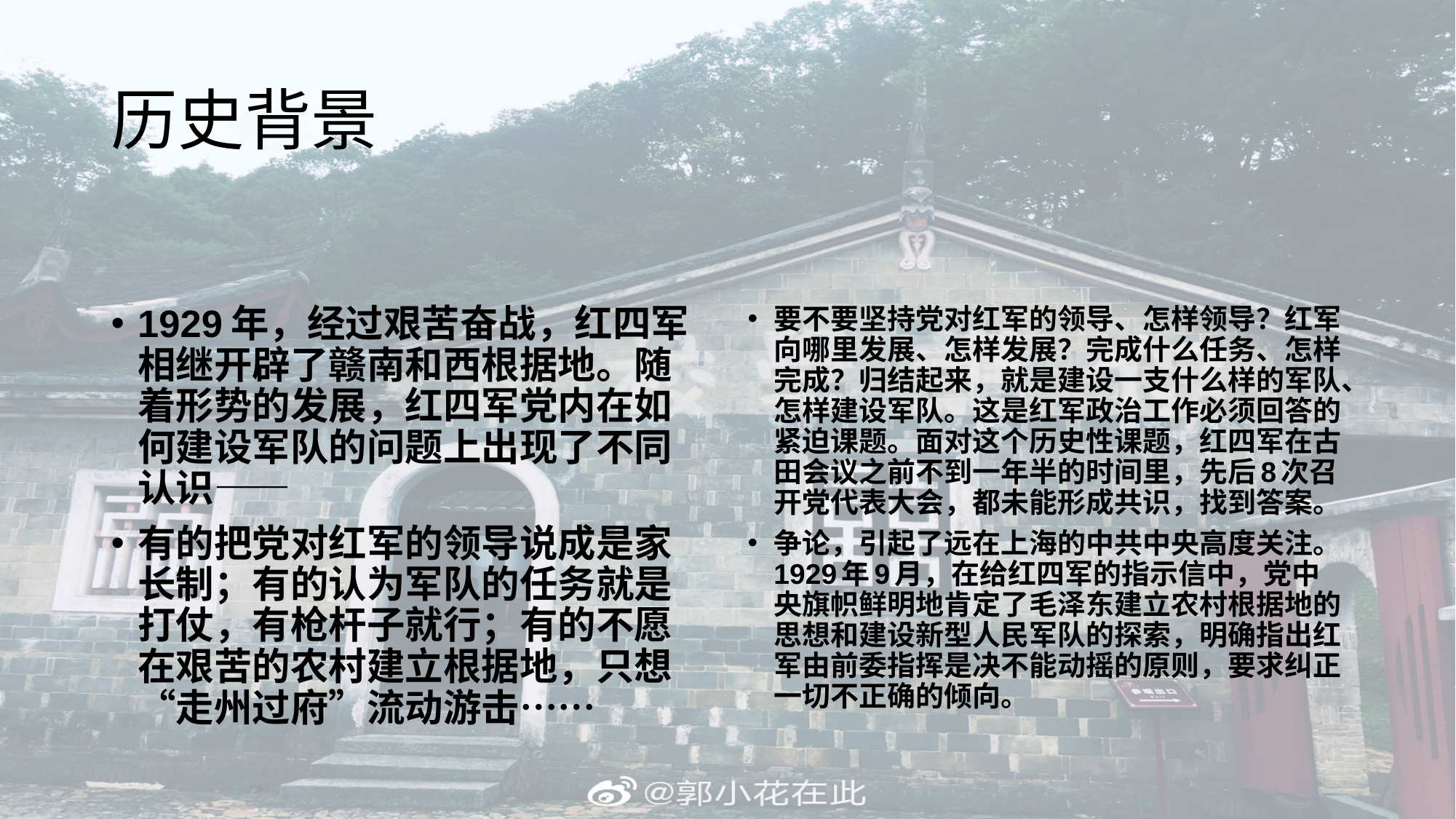

# 历史背景

1929年，经过艰苦奋战，红四军相继开辟了赣南和西根据地。随着形势的发展，红四军党内在如何建设军队的问题上出现了不同认识——
有的把党对红军的领导说成是家长制；有的认为军队的任务就是打仗，有枪杆子就行；有的不愿在艰苦的农村建立根据地，只想“走州过府”流动游击……

要不要坚持党对红军的领导、怎样领导？红军向哪里发展、怎样发展？完成什么任务、怎样完成？归结起来，就是建设一支什么样的军队、怎样建设军队。这是红军政治工作必须回答的紧迫课题。面对这个历史性课题，红四军在古田会议之前不到一年半的时间里，先后8次召开党代表大会，都未能形成共识，找到答案。
争论，引起了远在上海的中共中央高度关注。1929年9月，在给红四军的指示信中，党中央旗帜鲜明地肯定了毛泽东建立农村根据地的思想和建设新型人民军队的探索，明确指出红军由前委指挥是决不能动摇的原则，要求纠正一切不正确的倾向。